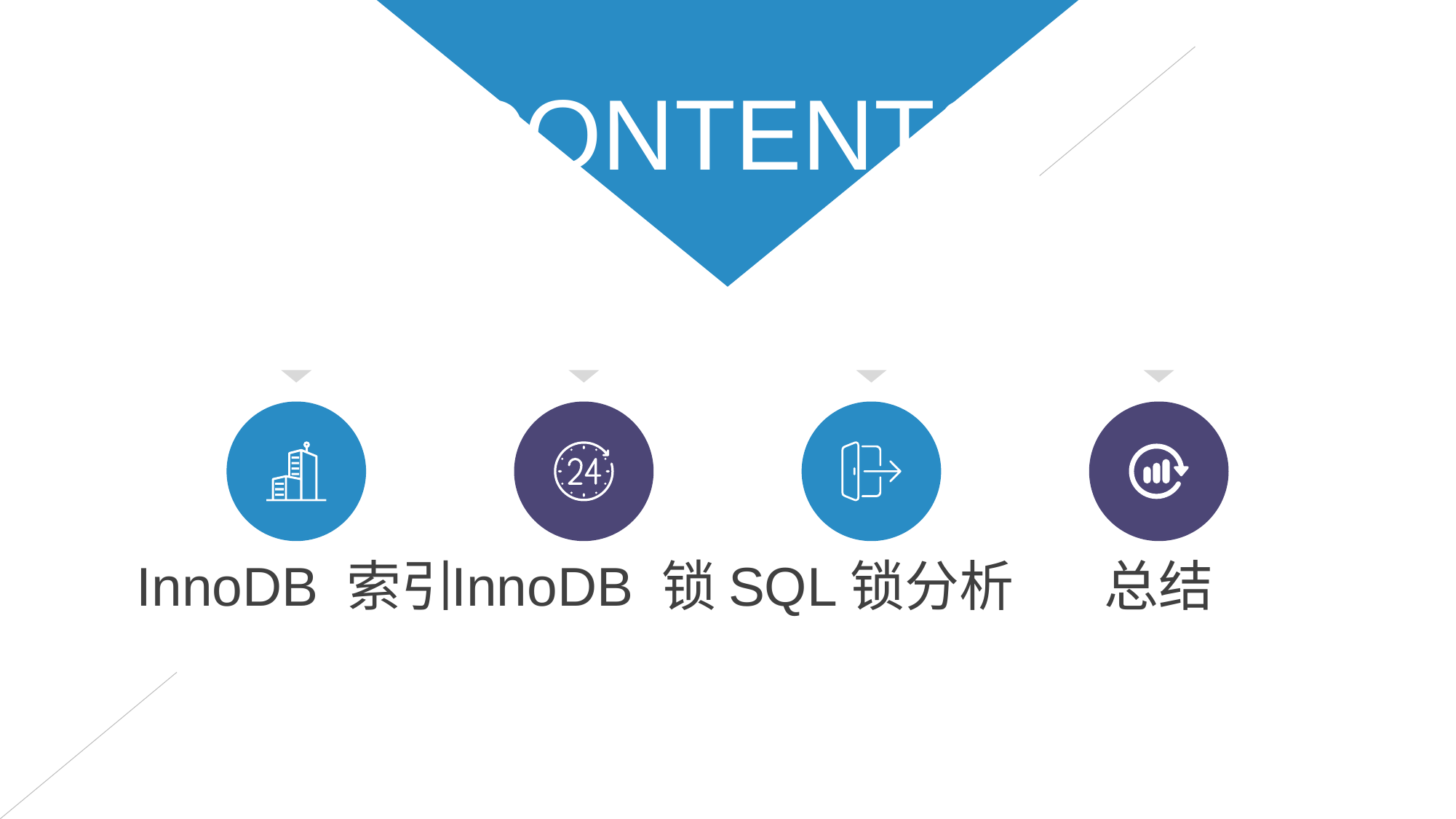

CONTENTS

InnoDB 索引
InnoDB 锁
SQL锁分析
总结